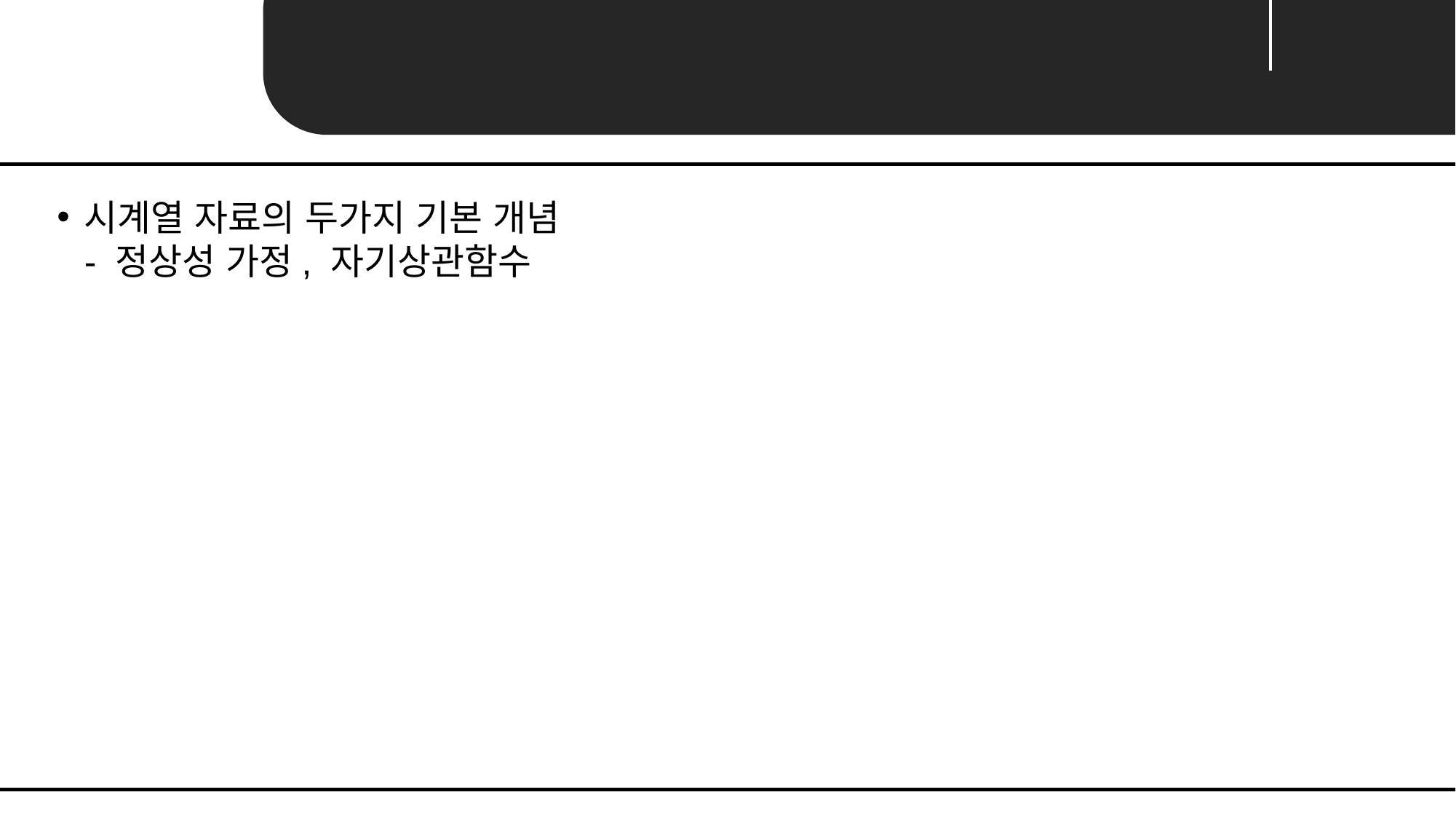

Unit  01 ㅣ 시계열분석 소개
시계열 자료의 두가지 기본 개념
- 정상성 가정, 자기상관함수